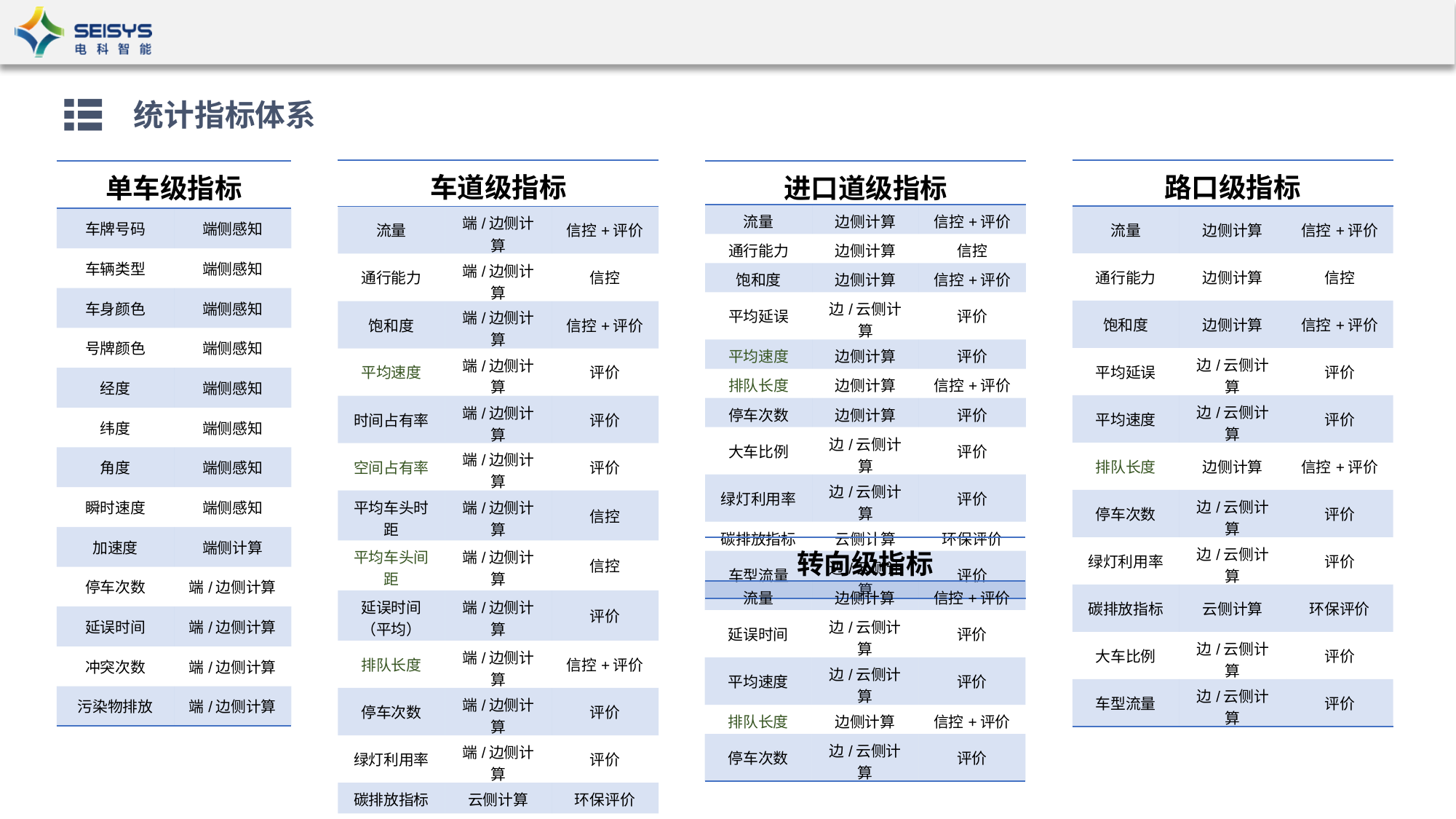

统计指标体系
| 车道级指标 |  |  |
| --- | --- | --- |
| 流量 | 端/边侧计算 | 信控+评价 |
| 通行能力 | 端/边侧计算 | 信控 |
| 饱和度 | 端/边侧计算 | 信控+评价 |
| 平均速度 | 端/边侧计算 | 评价 |
| 时间占有率 | 端/边侧计算 | 评价 |
| 空间占有率 | 端/边侧计算 | 评价 |
| 平均车头时距 | 端/边侧计算 | 信控 |
| 平均车头间距 | 端/边侧计算 | 信控 |
| 延误时间（平均） | 端/边侧计算 | 评价 |
| 排队长度 | 端/边侧计算 | 信控+评价 |
| 停车次数 | 端/边侧计算 | 评价 |
| 绿灯利用率 | 端/边侧计算 | 评价 |
| 碳排放指标 | 云侧计算 | 环保评价 |
| 大车比例 | 端/边侧计算 | 评价 |
| 车型流量 | 端/边侧计算 | 评价 |
| 路口级指标 |  |  |
| --- | --- | --- |
| 流量 | 边侧计算 | 信控+评价 |
| 通行能力 | 边侧计算 | 信控 |
| 饱和度 | 边侧计算 | 信控+评价 |
| 平均延误 | 边/云侧计算 | 评价 |
| 平均速度 | 边/云侧计算 | 评价 |
| 排队长度 | 边侧计算 | 信控+评价 |
| 停车次数 | 边/云侧计算 | 评价 |
| 绿灯利用率 | 边/云侧计算 | 评价 |
| 碳排放指标 | 云侧计算 | 环保评价 |
| 大车比例 | 边/云侧计算 | 评价 |
| 车型流量 | 边/云侧计算 | 评价 |
| 单车级指标 |  |
| --- | --- |
| 车牌号码 | 端侧感知 |
| 车辆类型 | 端侧感知 |
| 车身颜色 | 端侧感知 |
| 号牌颜色 | 端侧感知 |
| 经度 | 端侧感知 |
| 纬度 | 端侧感知 |
| 角度 | 端侧感知 |
| 瞬时速度 | 端侧感知 |
| 加速度 | 端侧计算 |
| 停车次数 | 端/边侧计算 |
| 延误时间 | 端/边侧计算 |
| 冲突次数 | 端/边侧计算 |
| 污染物排放 | 端/边侧计算 |
| 进口道级指标 |  |  |
| --- | --- | --- |
| 流量 | 边侧计算 | 信控+评价 |
| 通行能力 | 边侧计算 | 信控 |
| 饱和度 | 边侧计算 | 信控+评价 |
| 平均延误 | 边/云侧计算 | 评价 |
| 平均速度 | 边侧计算 | 评价 |
| 排队长度 | 边侧计算 | 信控+评价 |
| 停车次数 | 边侧计算 | 评价 |
| 大车比例 | 边/云侧计算 | 评价 |
| 绿灯利用率 | 边/云侧计算 | 评价 |
| 碳排放指标 | 云侧计算 | 环保评价 |
| 车型流量 | 边/云侧计算 | 评价 |
| 转向级指标 |  |  |
| --- | --- | --- |
| 流量 | 边侧计算 | 信控+评价 |
| 延误时间 | 边/云侧计算 | 评价 |
| 平均速度 | 边/云侧计算 | 评价 |
| 排队长度 | 边侧计算 | 信控+评价 |
| 停车次数 | 边/云侧计算 | 评价 |